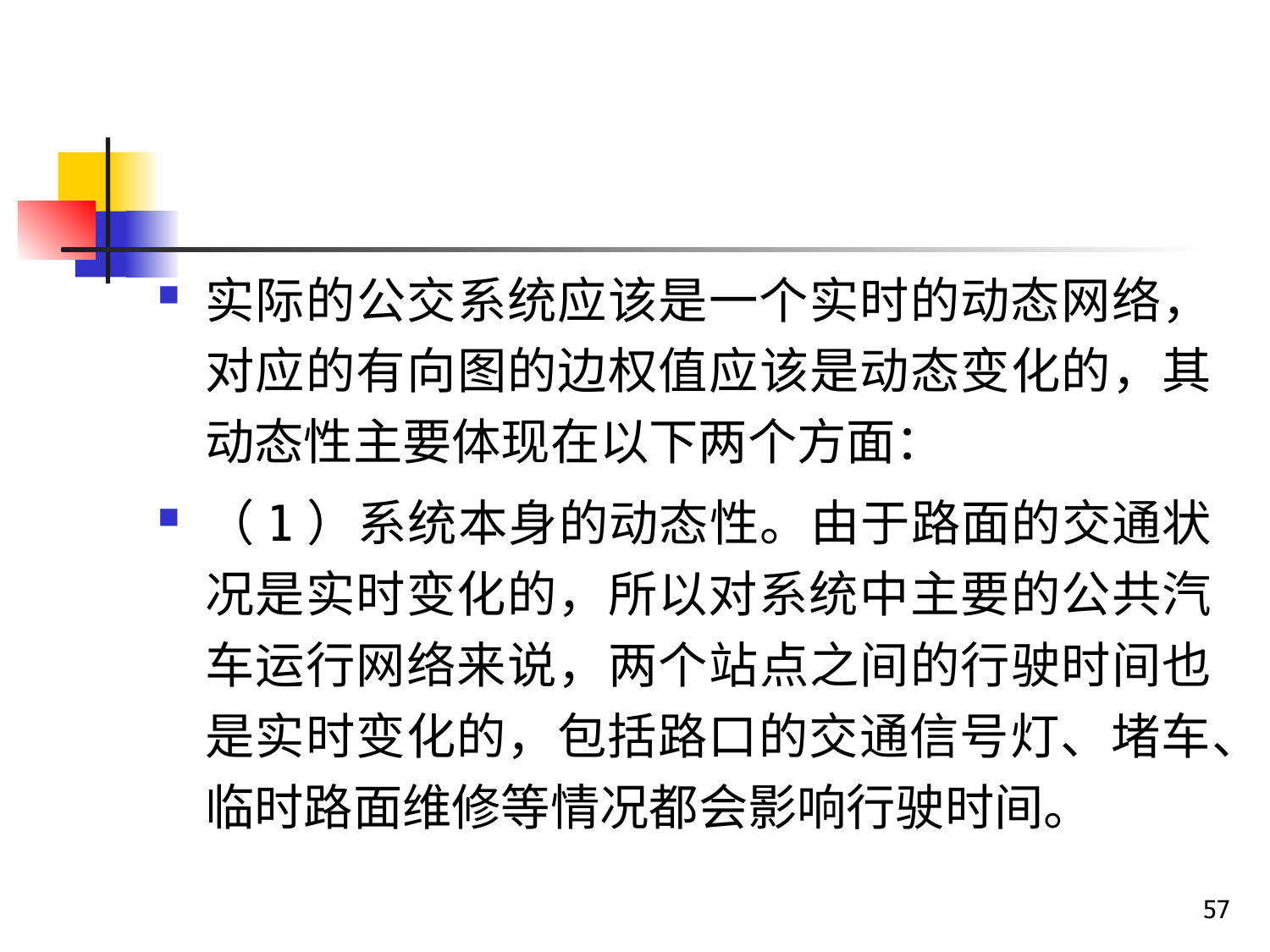

#
实际的公交系统应该是一个实时的动态网络，对应的有向图的边权值应该是动态变化的，其动态性主要体现在以下两个方面：
（1）系统本身的动态性。由于路面的交通状况是实时变化的，所以对系统中主要的公共汽车运行网络来说，两个站点之间的行驶时间也是实时变化的，包括路口的交通信号灯、堵车、临时路面维修等情况都会影响行驶时间。
57